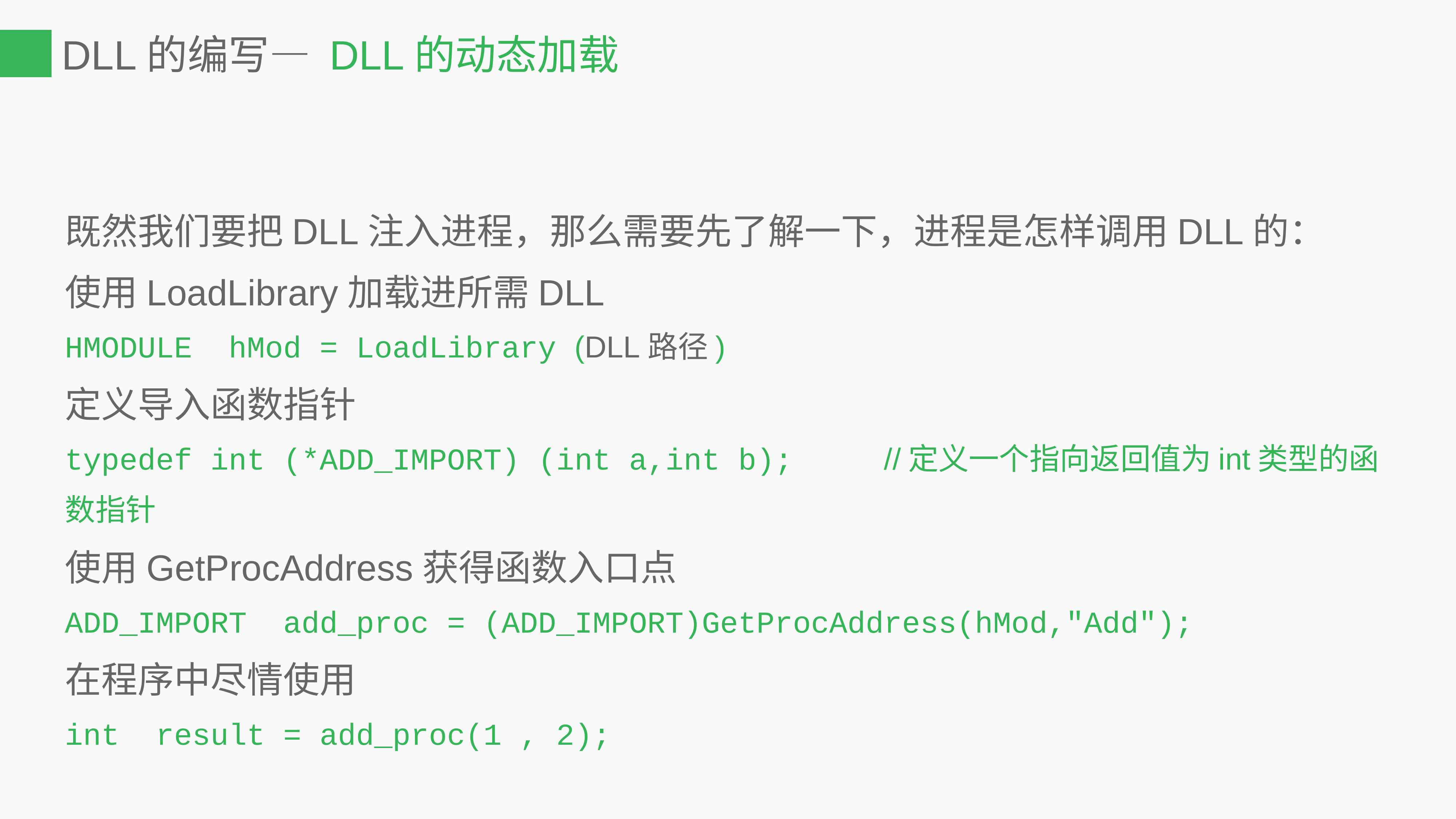

# DLL的编写— DLL的动态加载
既然我们要把DLL注入进程，那么需要先了解一下，进程是怎样调用DLL的：
使用LoadLibrary加载进所需DLL
HMODULE  hMod = LoadLibrary (DLL路径)
定义导入函数指针
typedef int (*ADD_IMPORT) (int a,int b);		//定义一个指向返回值为int类型的函数指针
使用GetProcAddress获得函数入口点
ADD_IMPORT  add_proc = (ADD_IMPORT)GetProcAddress(hMod,"Add");
在程序中尽情使用
int  result = add_proc(1 , 2);